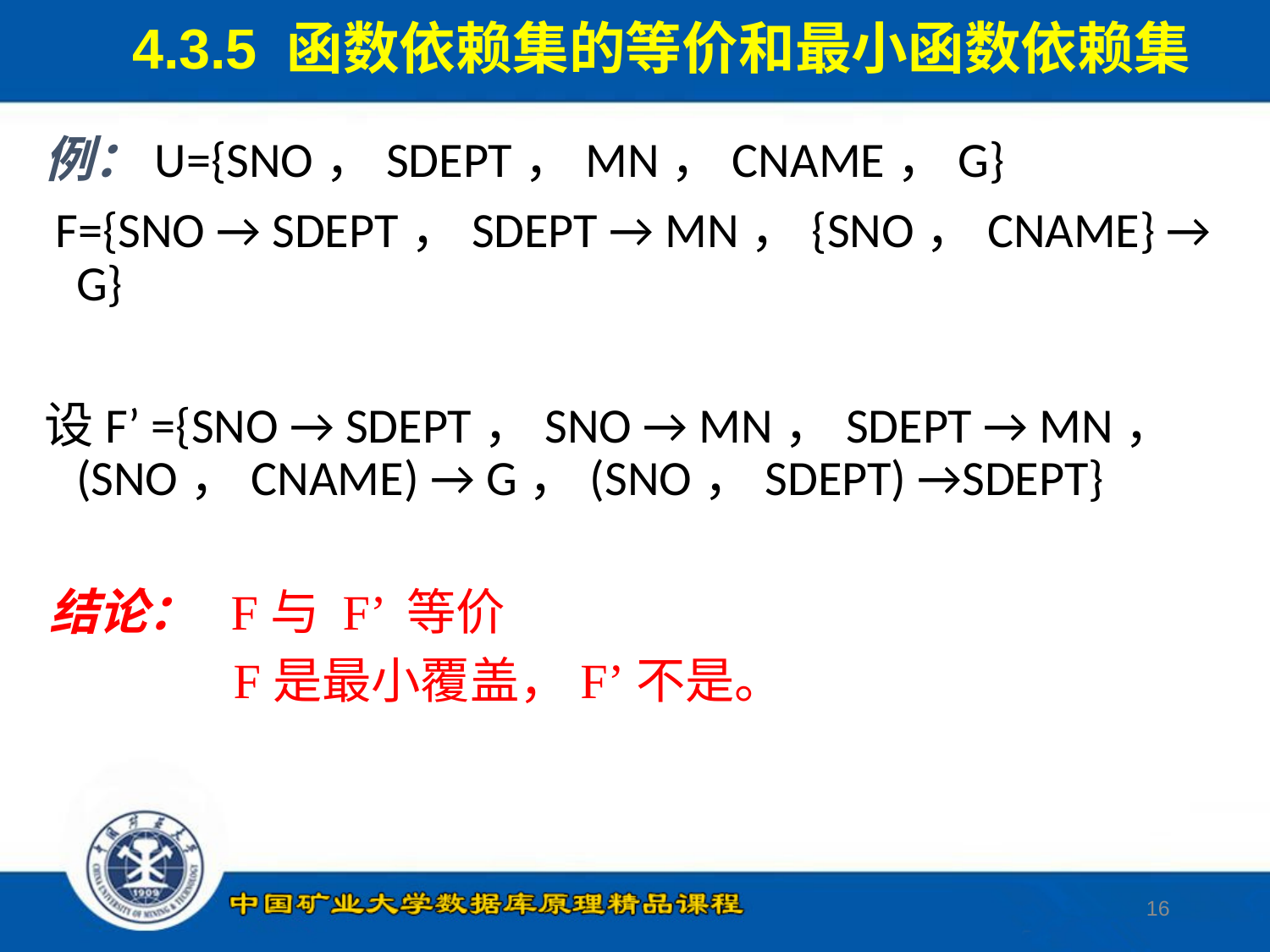

4.3.5 函数依赖集的等价和最小函数依赖集
例：U={SNO，SDEPT，MN，CNAME，G}
 F={SNO → SDEPT，SDEPT → MN，{SNO，CNAME} → G}

设F’ ={SNO → SDEPT，SNO → MN，SDEPT → MN，(SNO，CNAME) → G，(SNO，SDEPT) →SDEPT}
结论：  F与 F’ 等价
               F是最小覆盖，F’不是。
16